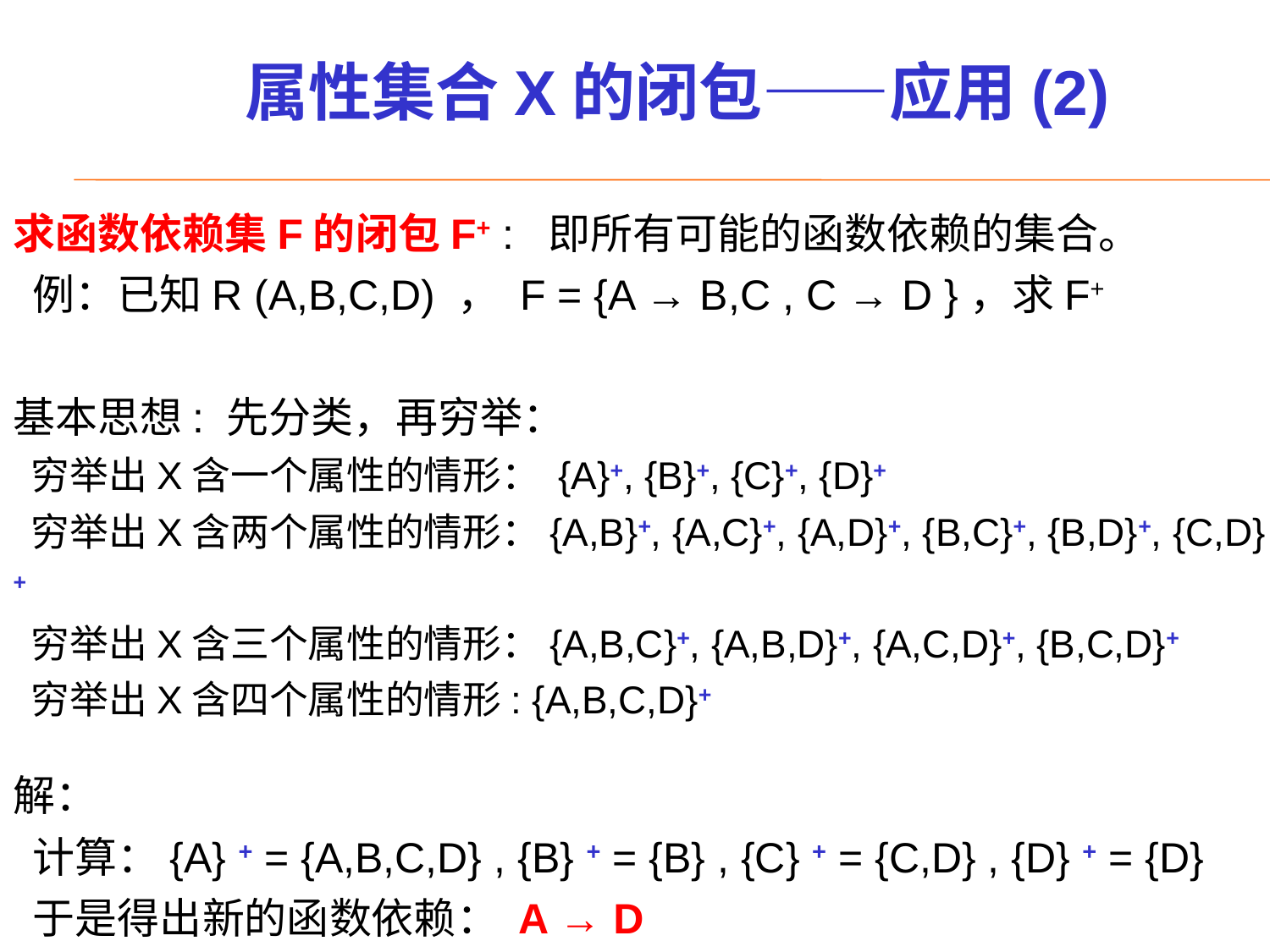

# 属性集合X的闭包——应用(2)
求函数依赖集F的闭包F+ :  即所有可能的函数依赖的集合。
 例：已知R (A,B,C,D) ， F = {A → B,C , C → D }，求F+

基本思想: 先分类，再穷举：
 穷举出X含一个属性的情形： {A}+, {B}+, {C}+, {D}+
 穷举出X含两个属性的情形：{A,B}+, {A,C}+, {A,D}+, {B,C}+, {B,D}+, {C,D}+
 穷举出X含三个属性的情形：{A,B,C}+, {A,B,D}+, {A,C,D}+, {B,C,D}+
 穷举出X含四个属性的情形: {A,B,C,D}+
解：
 计算：{A} + = {A,B,C,D} , {B} + = {B} , {C} + = {C,D} , {D} + = {D}
 于是得出新的函数依赖： A → D